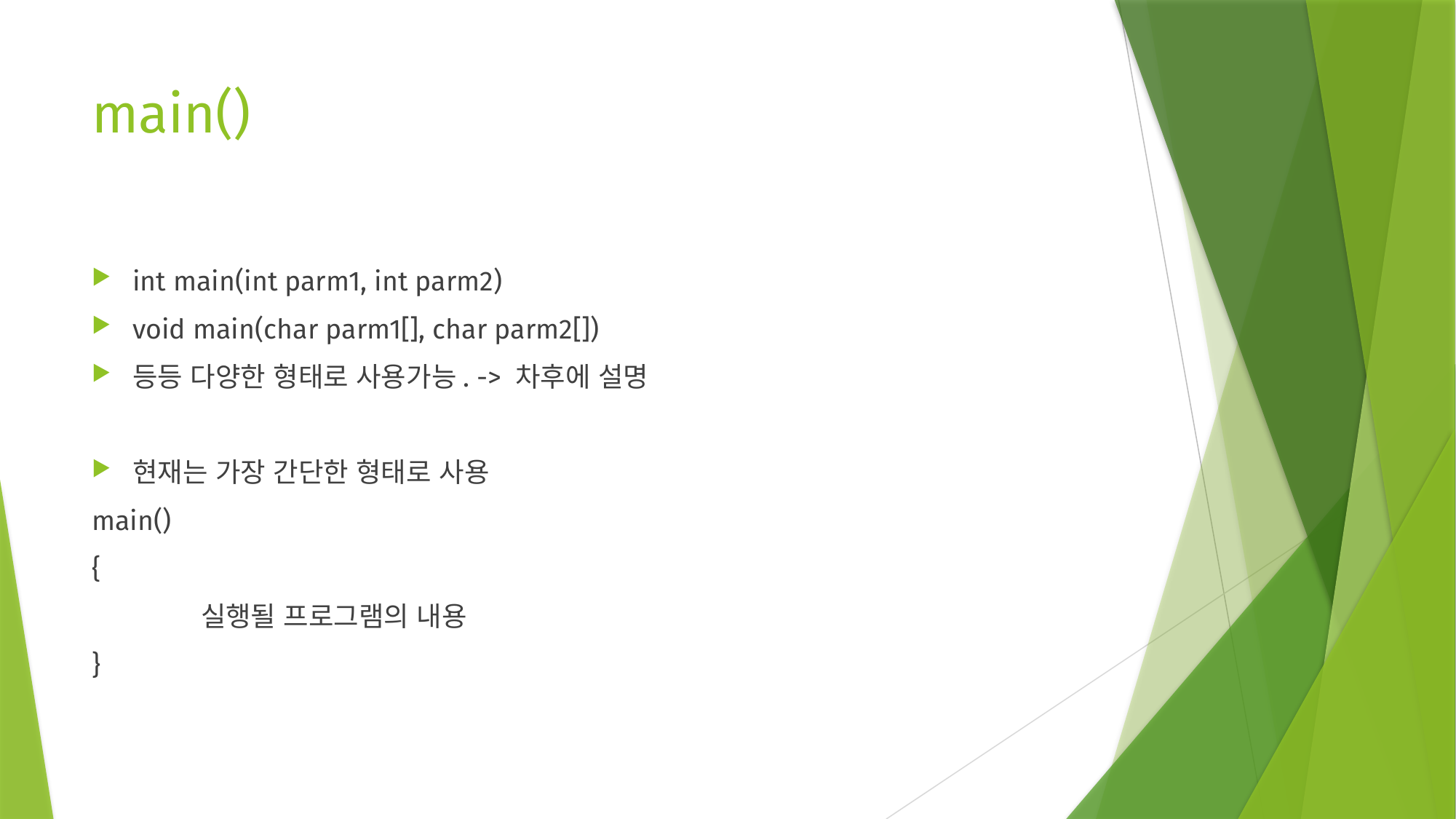

# main()
int main(int parm1, int parm2)
void main(char parm1[], char parm2[])
등등 다양한 형태로 사용가능. -> 차후에 설명

현재는 가장 간단한 형태로 사용
main()
{
	실행될 프로그램의 내용
}